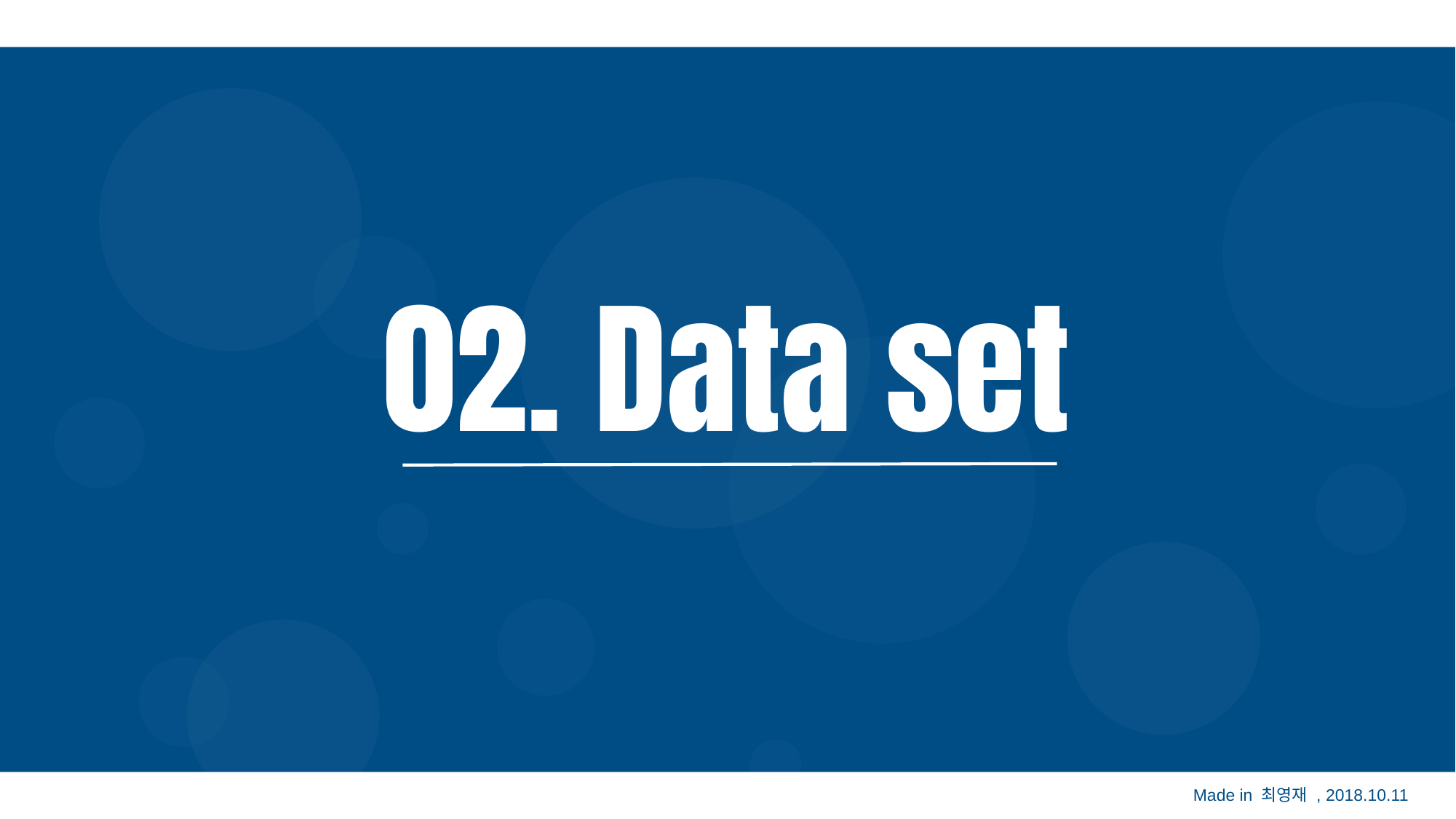

02. Data set

Made in 최영재 , 2018.10.11